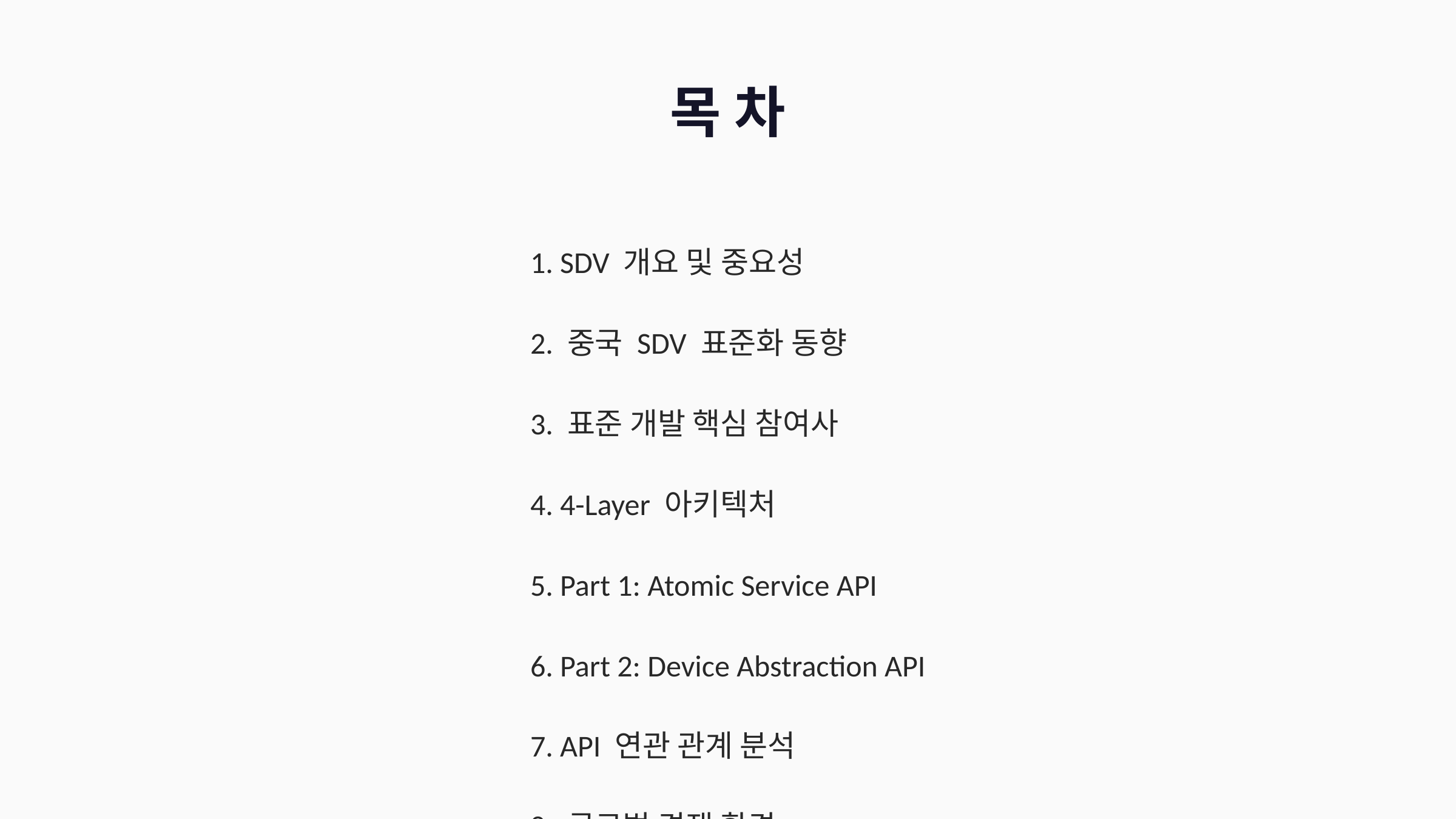

#

목 차

1. SDV 개요 및 중요성
2. 중국 SDV 표준화 동향
3. 표준 개발 핵심 참여사
4. 4-Layer 아키텍처
5. Part 1: Atomic Service API
6. Part 2: Device Abstraction API
7. API 연관 관계 분석
8. 글로벌 경쟁 환경
9. 한국형 SDV 표준 제안
10. 시사점 및 결론